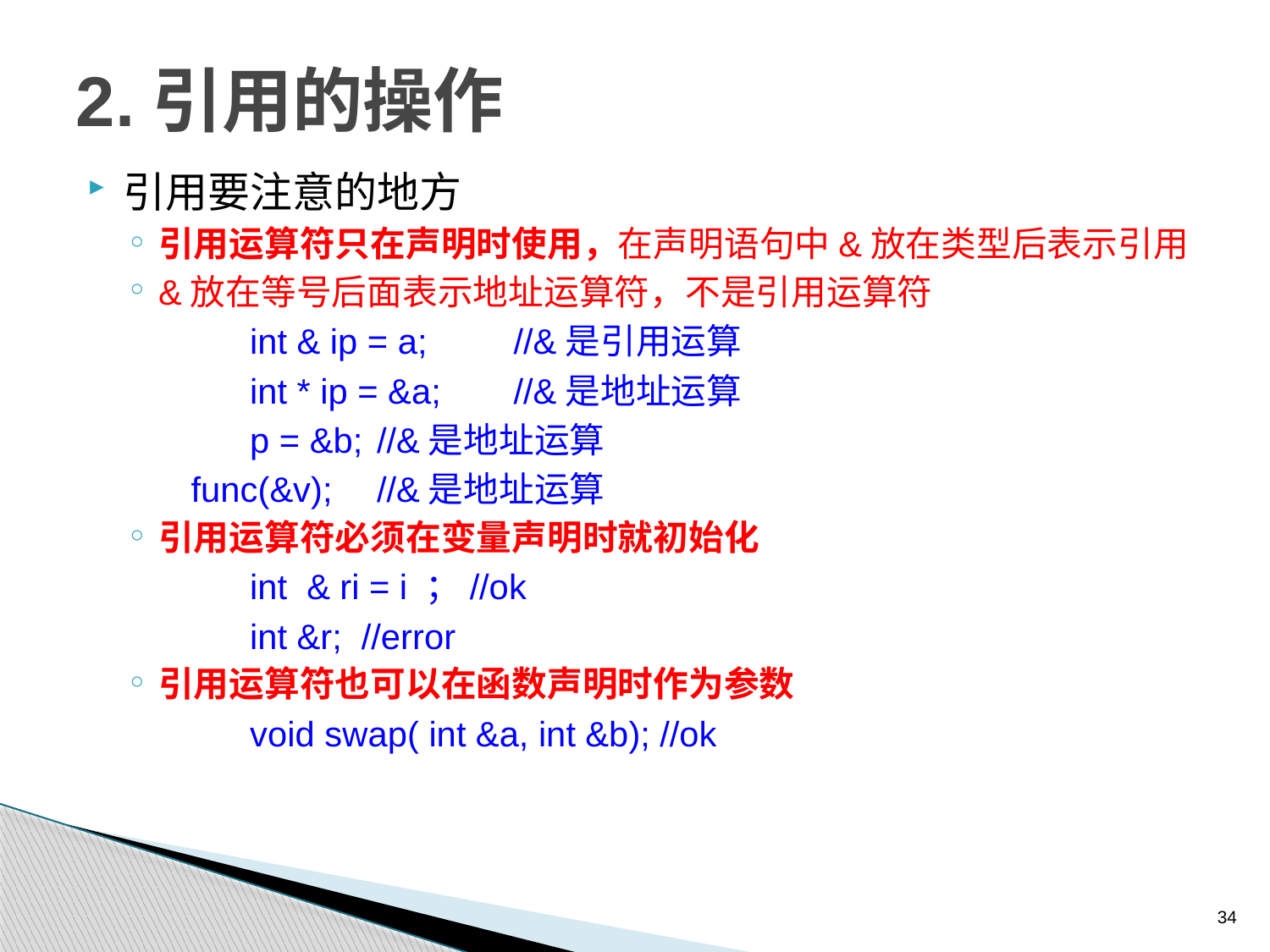

# 2.引用的操作
引用要注意的地方
引用运算符只在声明时使用，在声明语句中&放在类型后表示引用
&放在等号后面表示地址运算符，不是引用运算符
		int & ip = a;  	 //&是引用运算
		int * ip = &a;	 //&是地址运算
		p = &b; 	//&是地址运算
	       func(&v); 	//&是地址运算
引用运算符必须在变量声明时就初始化
		int  & ri = i ；//ok
		int &r;  //error
引用运算符也可以在函数声明时作为参数
		void swap( int &a, int &b); //ok

34